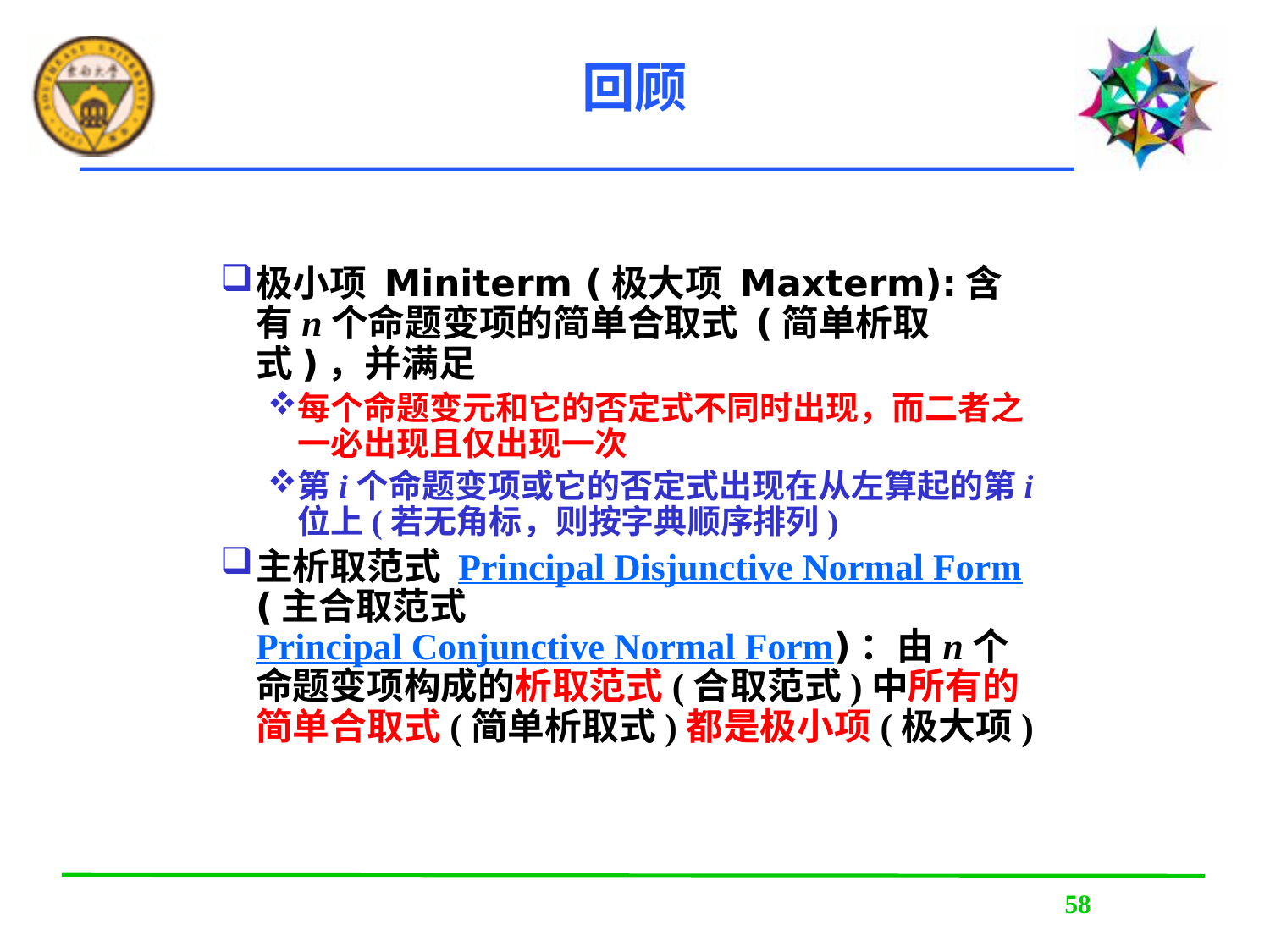

# 回顾
极小项 Miniterm (极大项 Maxterm):含有n个命题变项的简单合取式 (简单析取式)，并满足
每个命题变元和它的否定式不同时出现，而二者之一必出现且仅出现一次
第i个命题变项或它的否定式出现在从左算起的第i位上(若无角标，则按字典顺序排列)
主析取范式 Principal Disjunctive Normal Form (主合取范式 Principal Conjunctive Normal Form)：由n个命题变项构成的析取范式(合取范式)中所有的简单合取式(简单析取式)都是极小项(极大项)